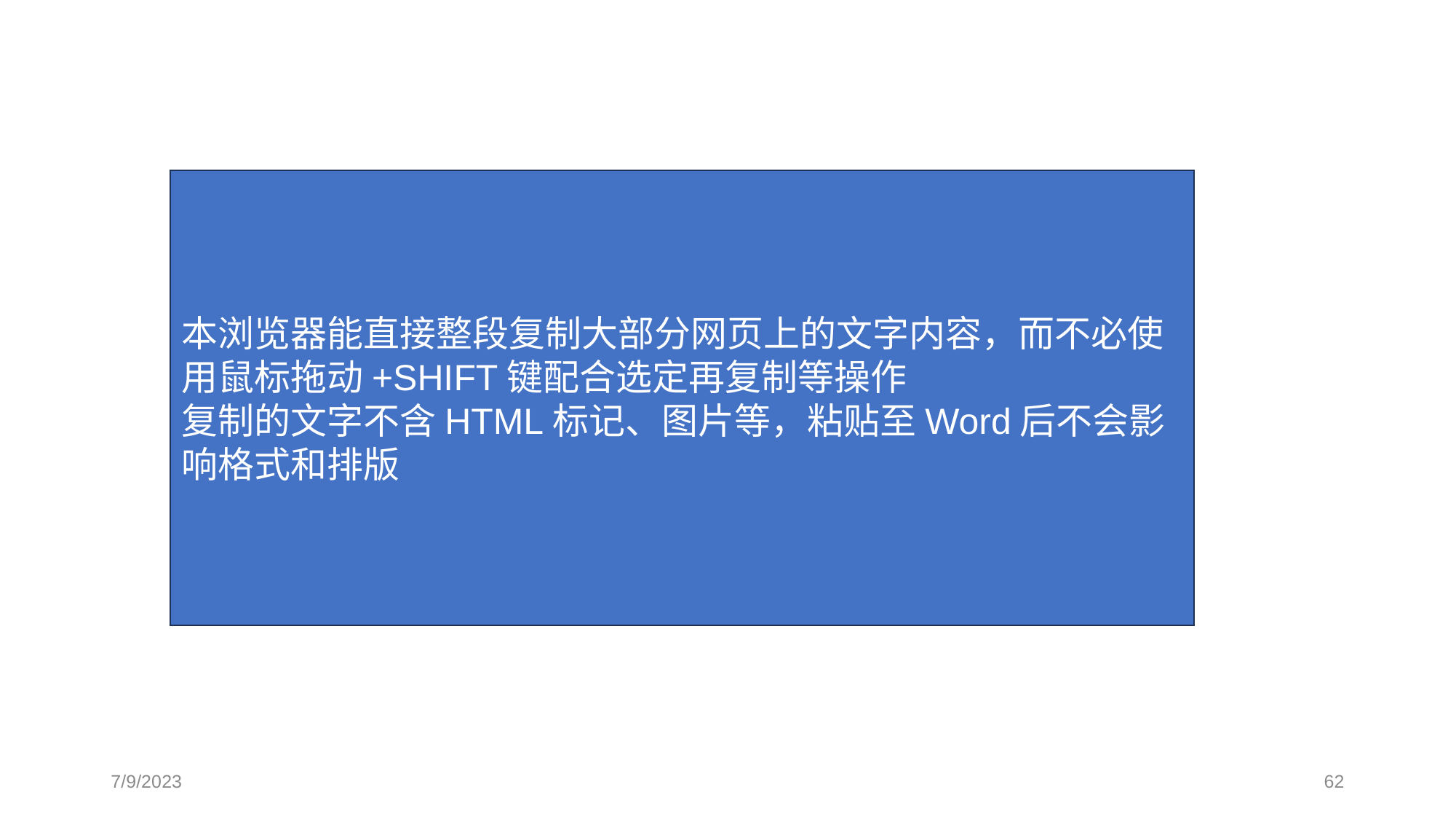

本浏览器能直接整段复制大部分网页上的文字内容，而不必使用鼠标拖动+SHIFT键配合选定再复制等操作
复制的文字不含HTML标记、图片等，粘贴至Word后不会影响格式和排版
7/9/2023

62